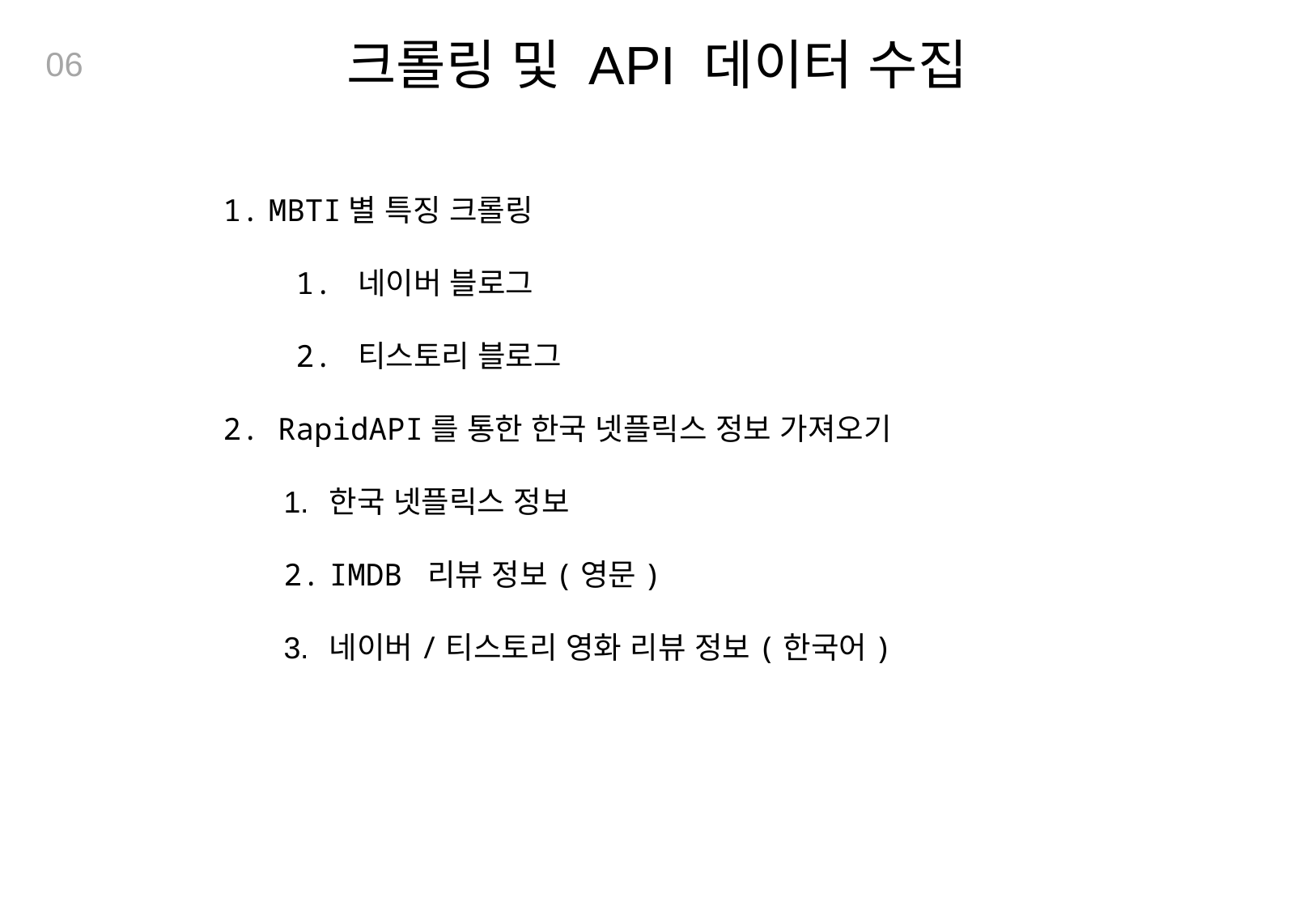

크롤링 및 API 데이터 수집
06
MBTI별 특징 크롤링

    1. 네이버 블로그

    2. 티스토리 블로그

2. RapidAPI를 통한 한국 넷플릭스 정보 가져오기

한국 넷플릭스 정보

IMDB 리뷰 정보(영문)

네이버/티스토리 영화 리뷰 정보(한국어)